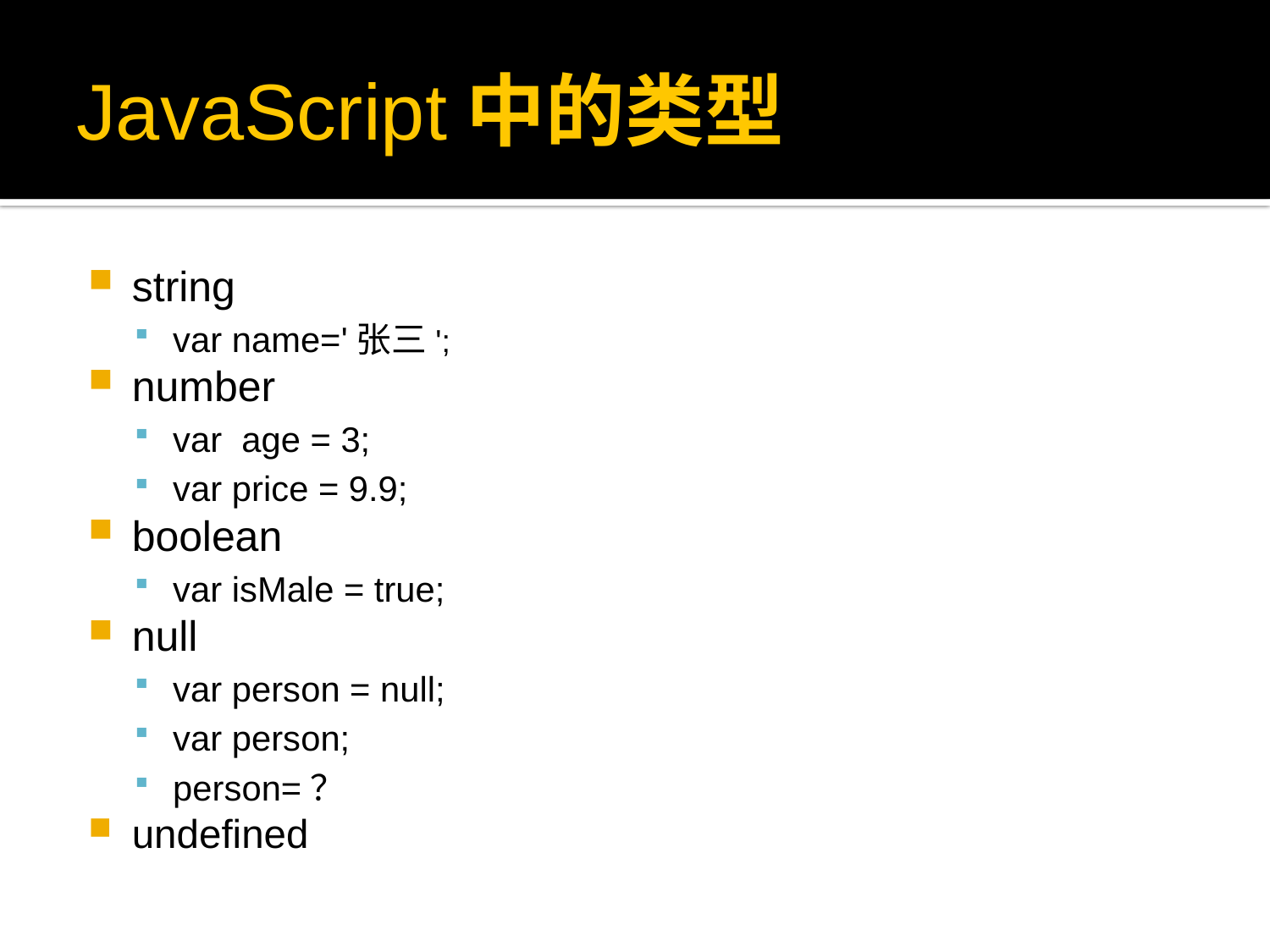

# JavaScript中的类型
string
var name='张三';
number
var  age = 3;
var price = 9.9;
boolean
var isMale = true;
null
var person = null;
var person;
person=？
undefined